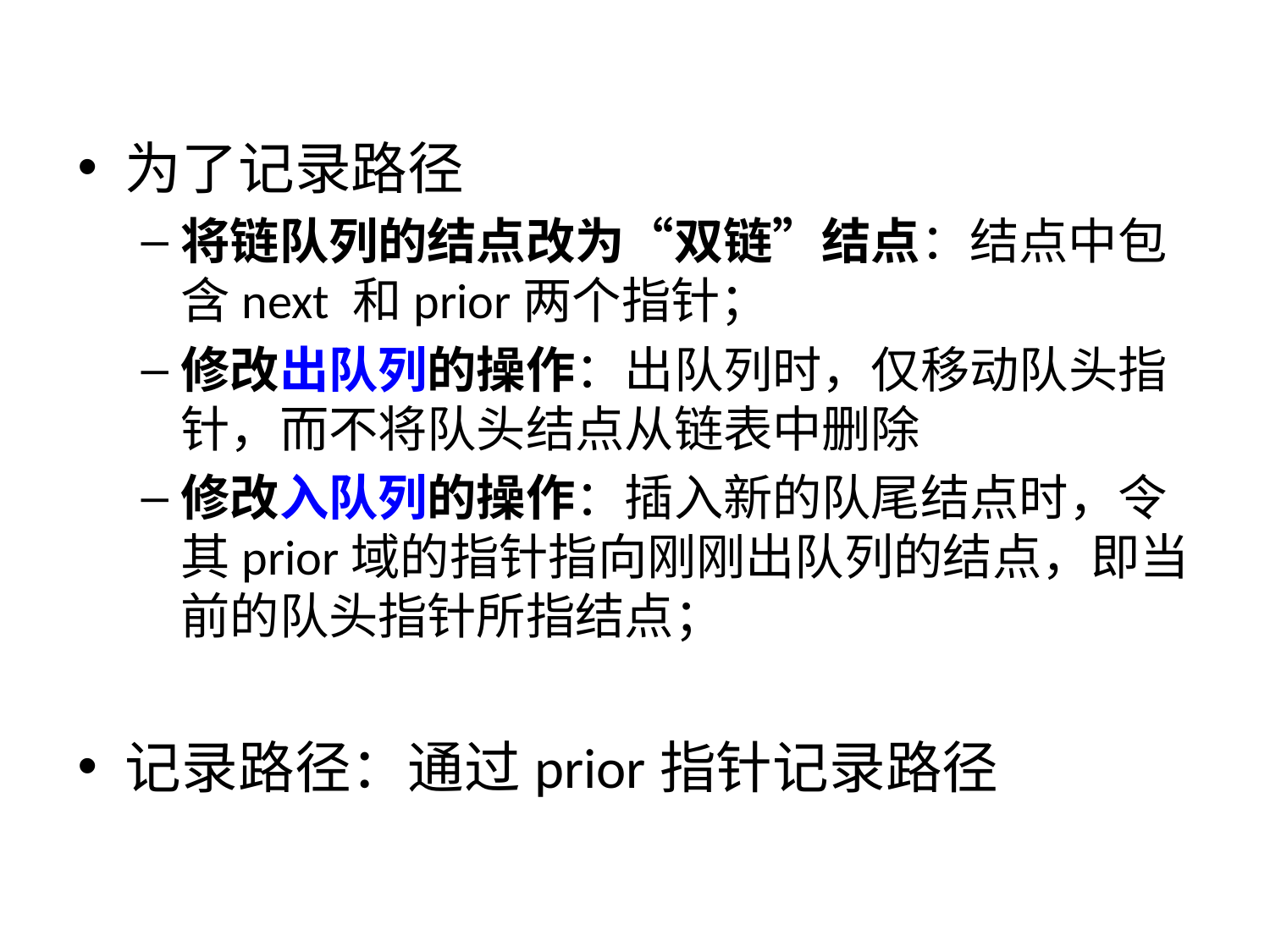

#
为了记录路径
将链队列的结点改为“双链”结点：结点中包含next 和prior两个指针；
修改出队列的操作：出队列时，仅移动队头指针，而不将队头结点从链表中删除
修改入队列的操作：插入新的队尾结点时，令其prior域的指针指向刚刚出队列的结点，即当前的队头指针所指结点；

记录路径：通过prior指针记录路径